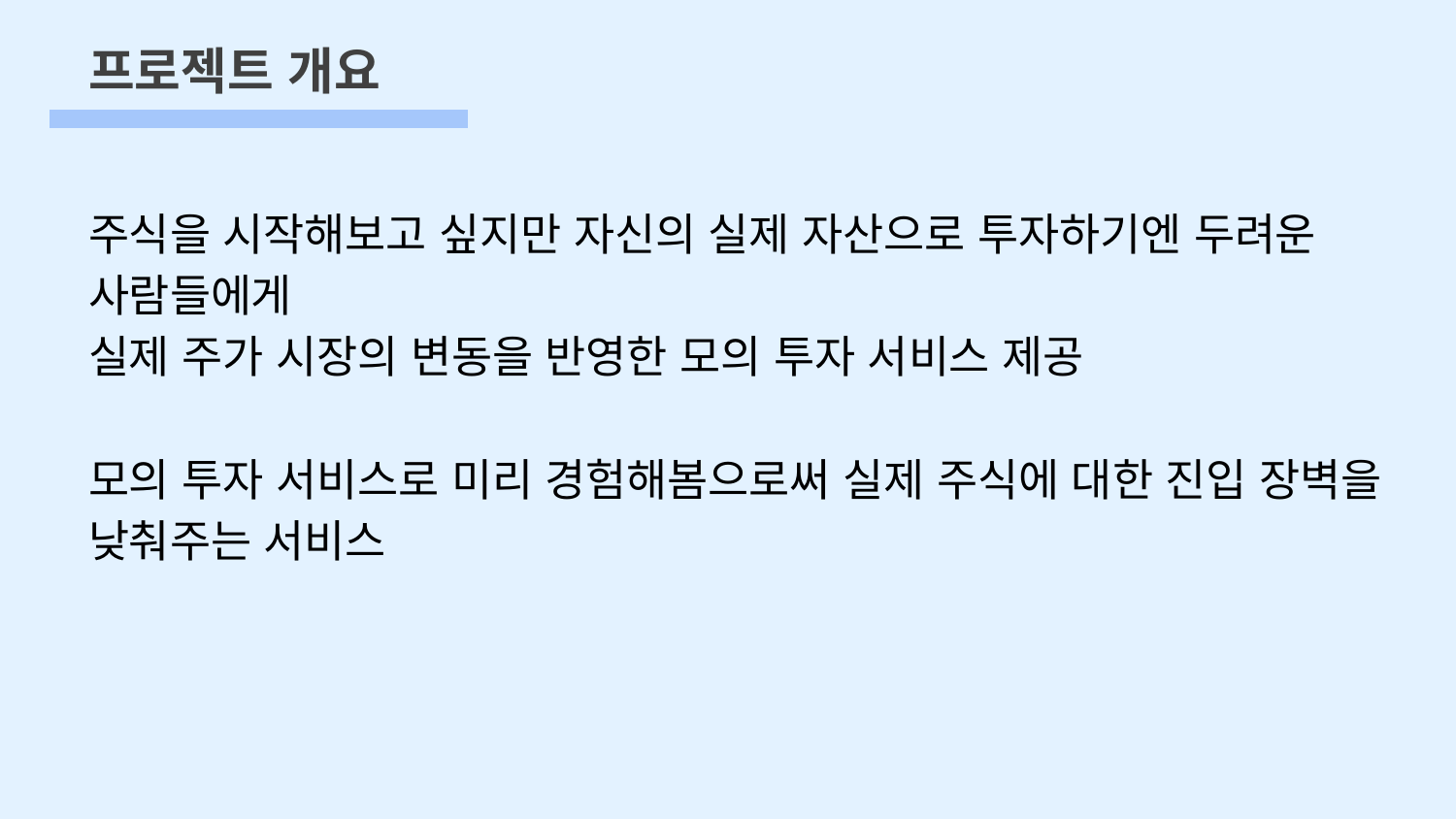

# 프로젝트 개요

주식을 시작해보고 싶지만 자신의 실제 자산으로 투자하기엔 두려운 사람들에게
실제 주가 시장의 변동을 반영한 모의 투자 서비스 제공

모의 투자 서비스로 미리 경험해봄으로써 실제 주식에 대한 진입 장벽을 낮춰주는 서비스